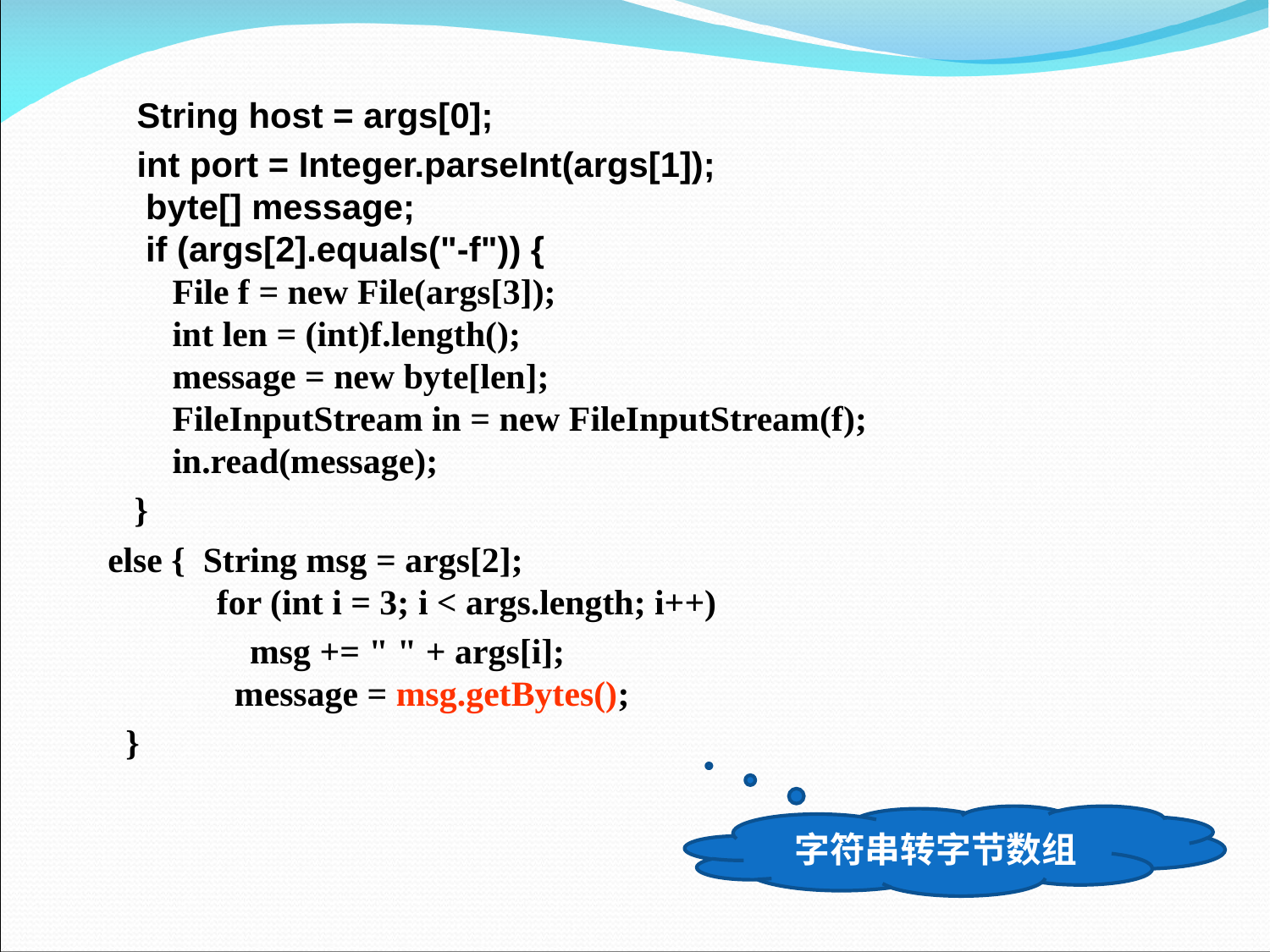

String host = args[0];
   int port = Integer.parseInt(args[1]);
byte[] message;
if (args[2].equals("-f")) {
   File f = new File(args[3]);
   int len = (int)f.length(); 
   message = new byte[len]; 
   FileInputStream in = new FileInputStream(f);
   in.read(message);
   }
else {  String msg = args[2]; 
        for (int i = 3; i < args.length; i++)
                msg += " " + args[i];
          message = msg.getBytes();
  }

字符串转字节数组